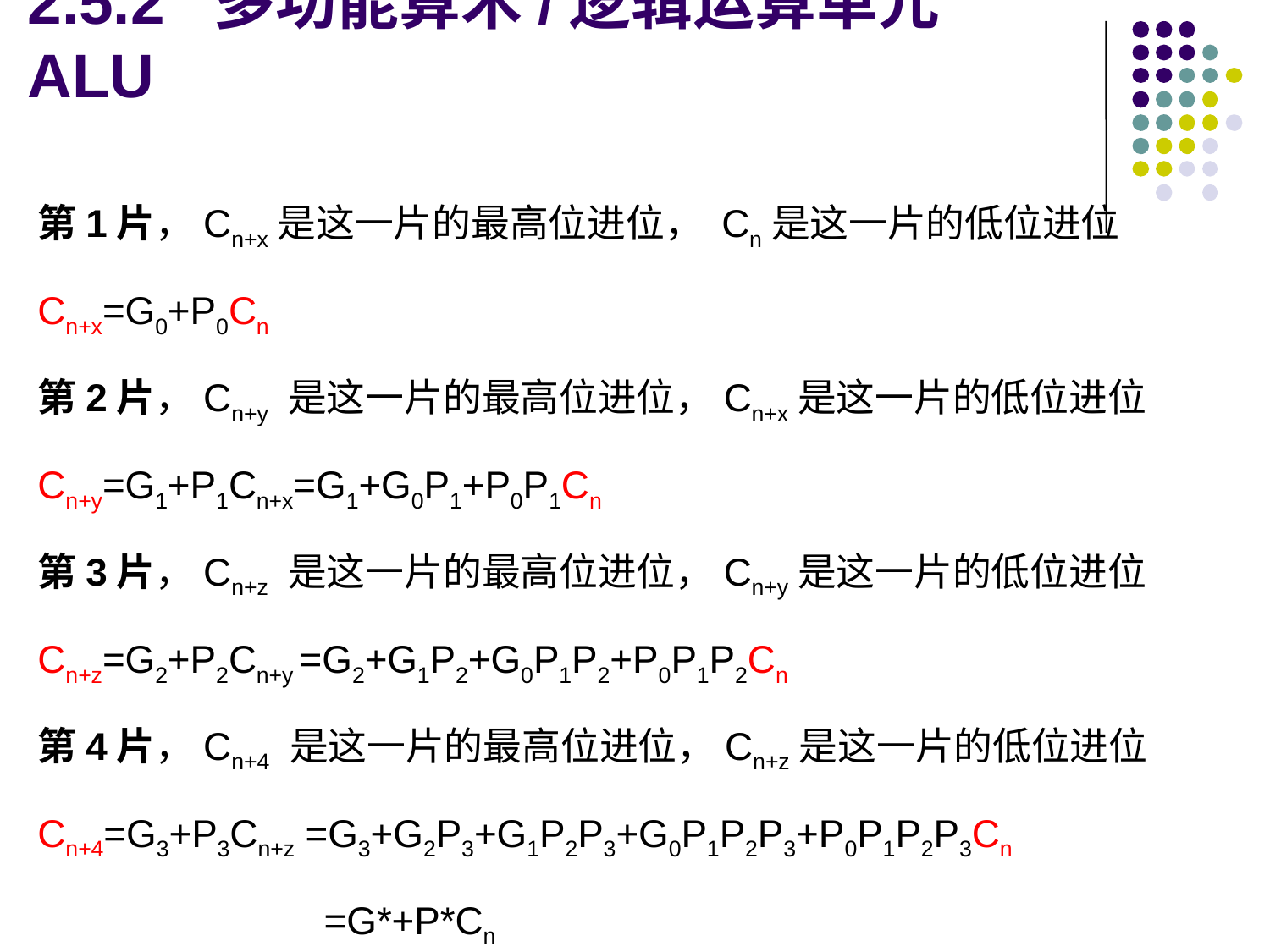

# 2.5.2  多功能算术/逻辑运算单元ALU
第1片，Cn+x是这一片的最高位进位， Cn是这一片的低位进位
Cn+x=G0+P0Cn
第2片，Cn+y 是这一片的最高位进位，Cn+x是这一片的低位进位
Cn+y=G1+P1Cn+x=G1+G0P1+P0P1Cn
第3片，Cn+z 是这一片的最高位进位，Cn+y是这一片的低位进位
Cn+z=G2+P2Cn+y =G2+G1P2+G0P1P2+P0P1P2Cn
第4片，Cn+4 是这一片的最高位进位，Cn+z是这一片的低位进位
Cn+4=G3+P3Cn+z =G3+G2P3+G1P2P3+G0P1P2P3+P0P1P2P3Cn
     		   =G*+P*Cn
162